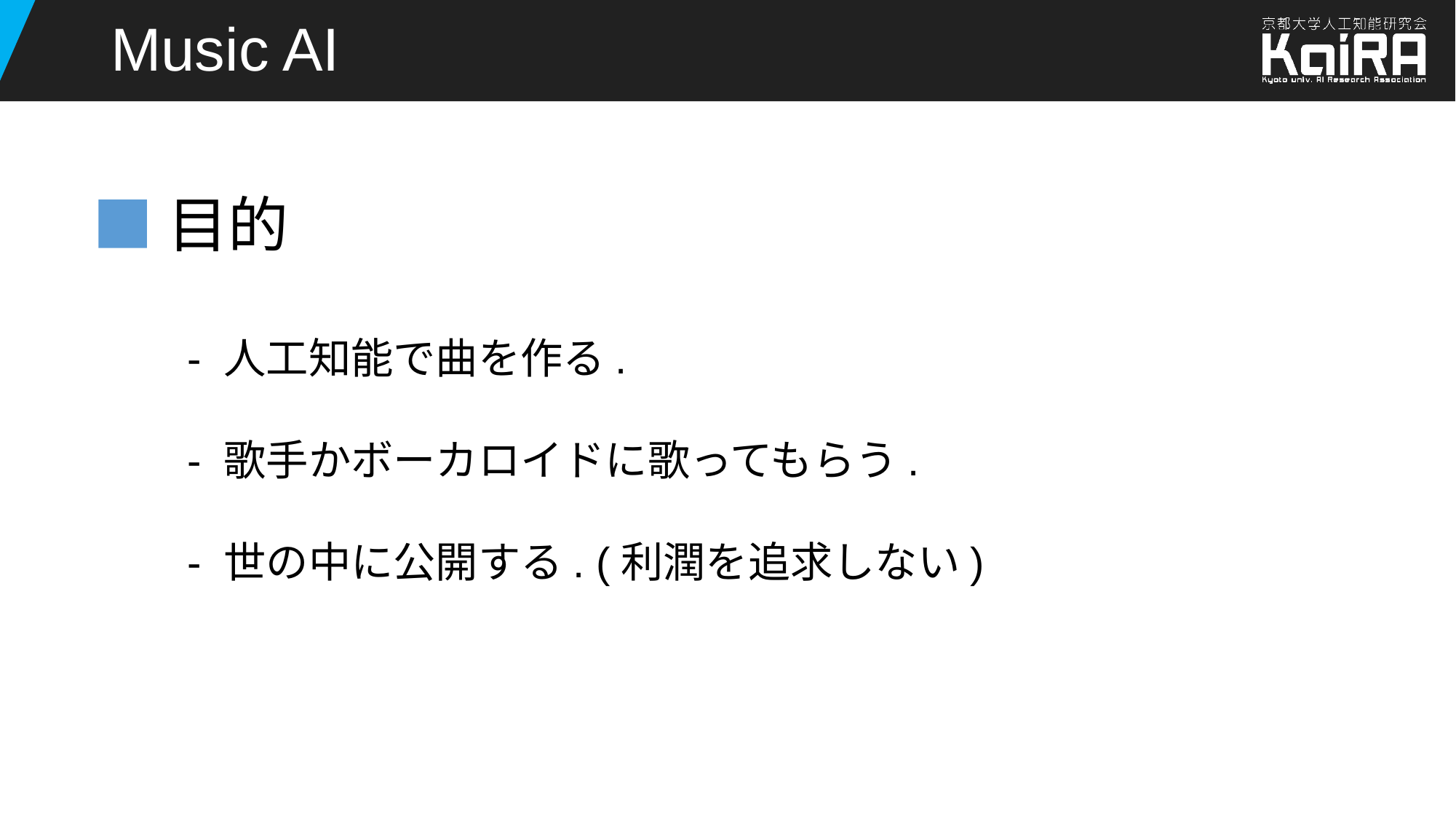

# Music AI
■目的

　　- 人工知能で曲を作る.

　　- 歌手かボーカロイドに歌ってもらう.

　　- 世の中に公開する. (利潤を追求しない)